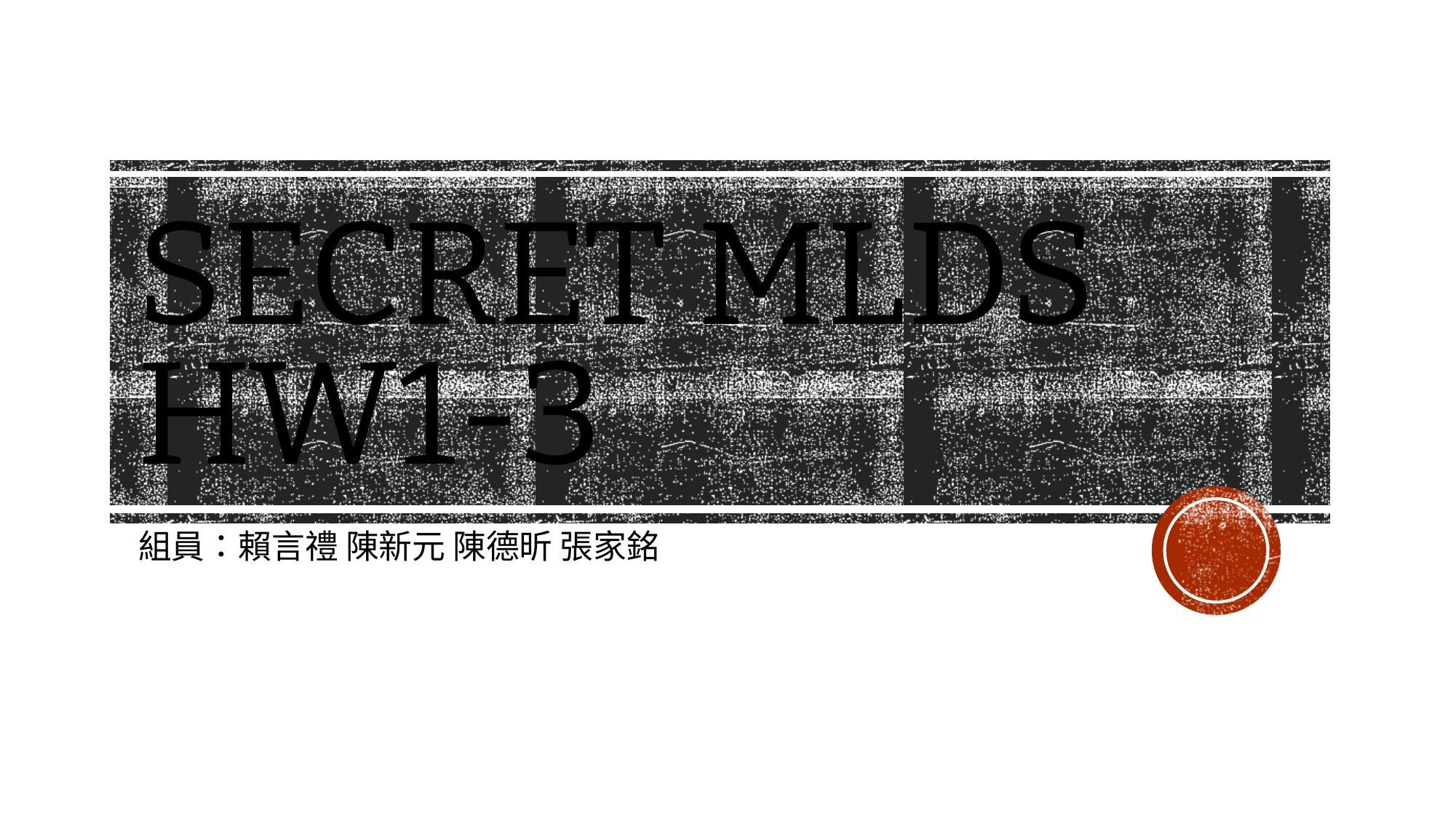

# Secret mlds hw1-3
組員：賴言禮 陳新元 陳德昕 張家銘